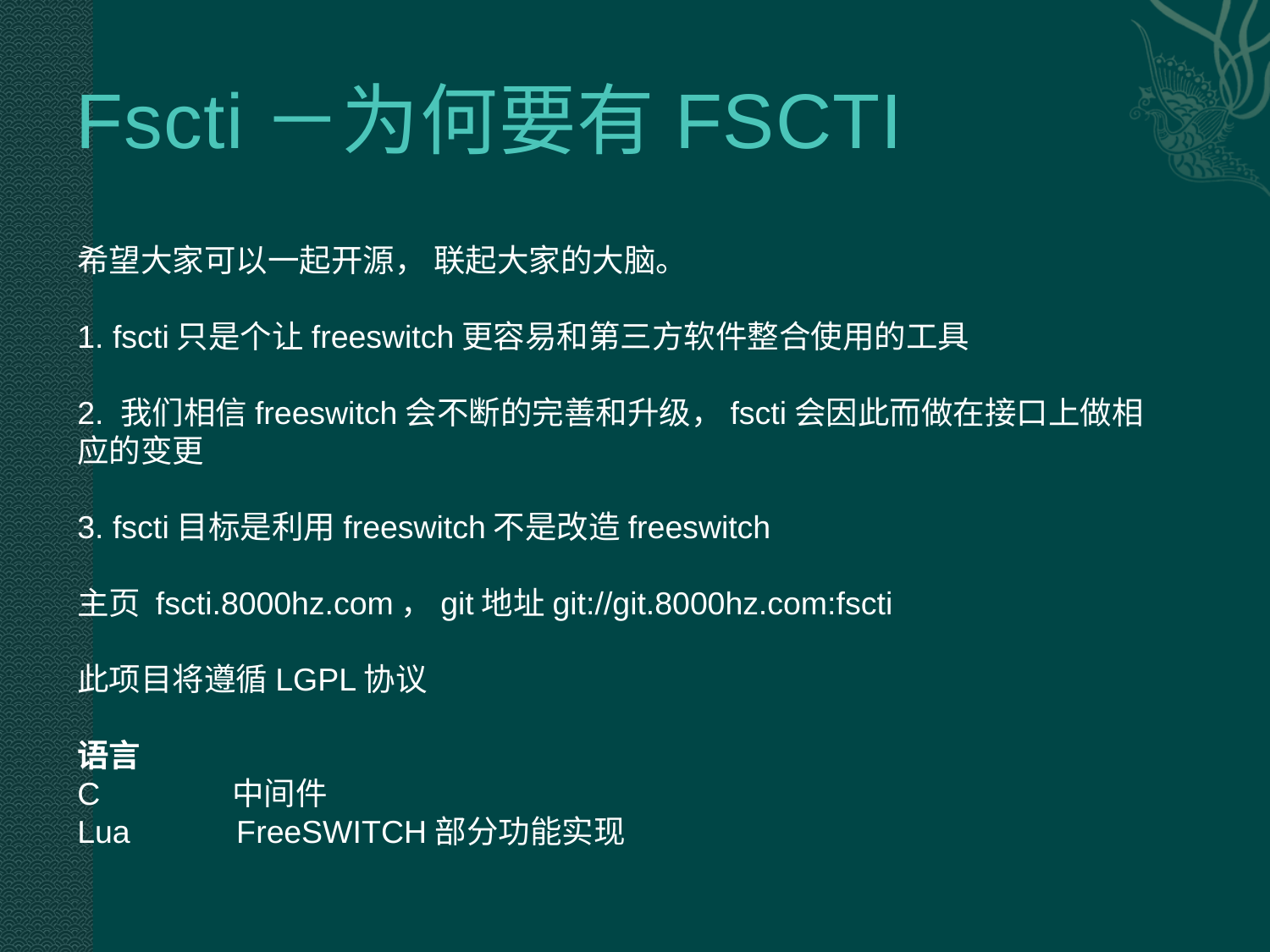

# Fscti－为何要有FSCTI

希望大家可以一起开源， 联起大家的大脑。

1. fscti只是个让freeswitch更容易和第三方软件整合使用的工具

2. 我们相信freeswitch会不断的完善和升级，fscti会因此而做在接口上做相应的变更

3. fscti目标是利用freeswitch不是改造freeswitch

主页 fscti.8000hz.com，git地址git://git.8000hz.com:fscti

此项目将遵循LGPL协议

语言
C              中间件
Lua            FreeSWITCH部分功能实现